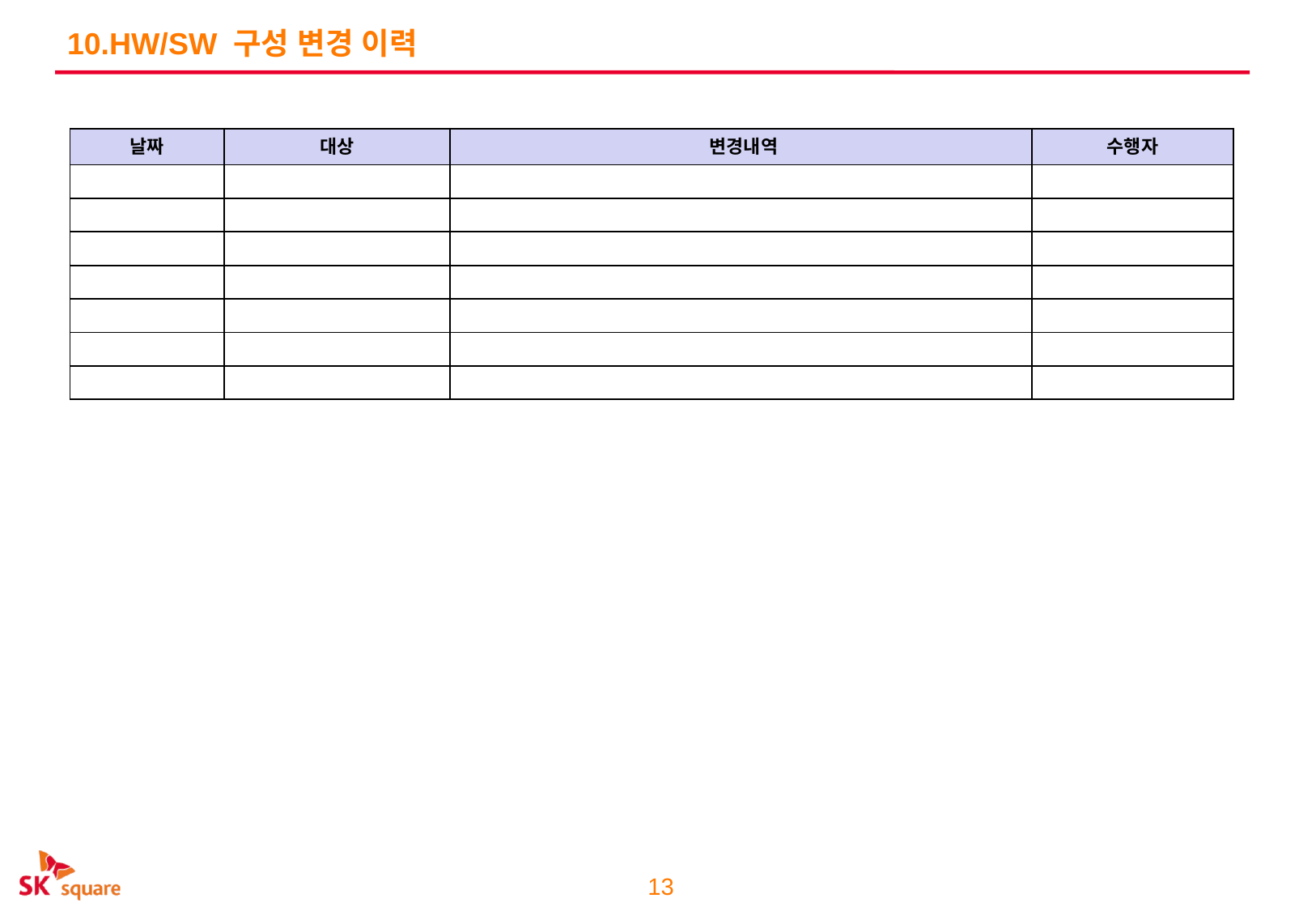

# 10.HW/SW 구성 변경 이력
| 날짜 | 대상 | 변경내역 | 수행자 |
| --- | --- | --- | --- |
|  |  |  |  |
|  |  |  |  |
|  |  |  |  |
|  |  |  |  |
|  |  |  |  |
|  |  |  |  |
|  |  |  |  |